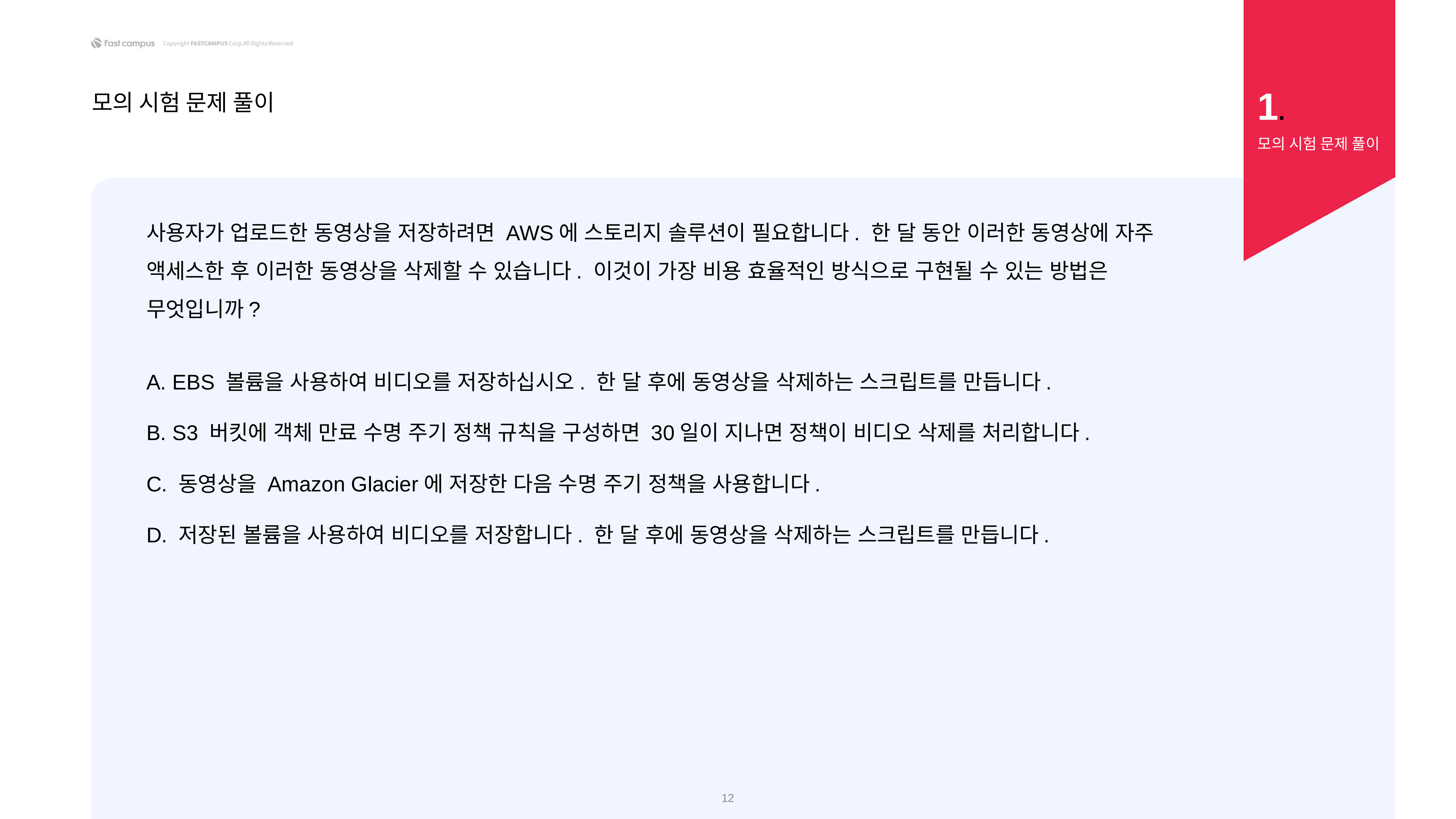

1.
모의 시험 문제 풀이
모의 시험 문제 풀이
사용자가 업로드한 동영상을 저장하려면 AWS에 스토리지 솔루션이 필요합니다. 한 달 동안 이러한 동영상에 자주 액세스한 후 이러한 동영상을 삭제할 수 있습니다. 이것이 가장 비용 효율적인 방식으로 구현될 수 있는 방법은 무엇입니까?
A. EBS 볼륨을 사용하여 비디오를 저장하십시오. 한 달 후에 동영상을 삭제하는 스크립트를 만듭니다.
B. S3 버킷에 객체 만료 수명 주기 정책 규칙을 구성하면 30일이 지나면 정책이 비디오 삭제를 처리합니다.
C. 동영상을 Amazon Glacier에 저장한 다음 수명 주기 정책을 사용합니다.
D. 저장된 볼륨을 사용하여 비디오를 저장합니다. 한 달 후에 동영상을 삭제하는 스크립트를 만듭니다.
12